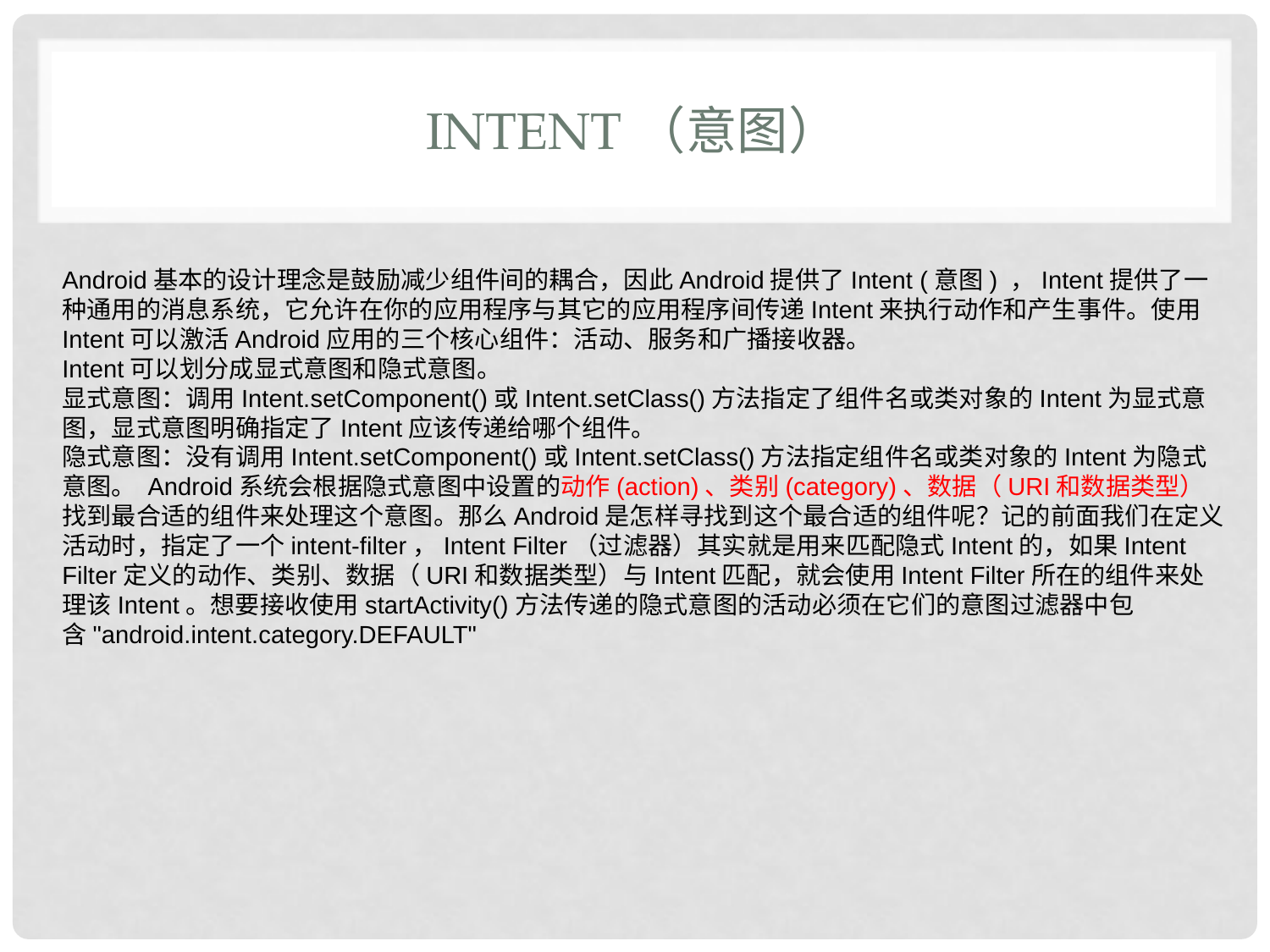

# Intent（意图）
Android基本的设计理念是鼓励减少组件间的耦合，因此Android提供了Intent (意图) ，Intent提供了一种通用的消息系统，它允许在你的应用程序与其它的应用程序间传递Intent来执行动作和产生事件。使用Intent可以激活Android应用的三个核心组件：活动、服务和广播接收器。
Intent可以划分成显式意图和隐式意图。
显式意图：调用Intent.setComponent()或Intent.setClass()方法指定了组件名或类对象的Intent为显式意图，显式意图明确指定了Intent应该传递给哪个组件。
隐式意图：没有调用Intent.setComponent()或Intent.setClass()方法指定组件名或类对象的Intent为隐式意图。 Android系统会根据隐式意图中设置的动作(action)、类别(category)、数据（URI和数据类型）找到最合适的组件来处理这个意图。那么Android是怎样寻找到这个最合适的组件呢？记的前面我们在定义活动时，指定了一个intent-filter，Intent Filter（过滤器）其实就是用来匹配隐式Intent的，如果Intent Filter定义的动作、类别、数据（URI和数据类型）与Intent匹配，就会使用Intent Filter所在的组件来处理该Intent。想要接收使用startActivity()方法传递的隐式意图的活动必须在它们的意图过滤器中包含"android.intent.category.DEFAULT"